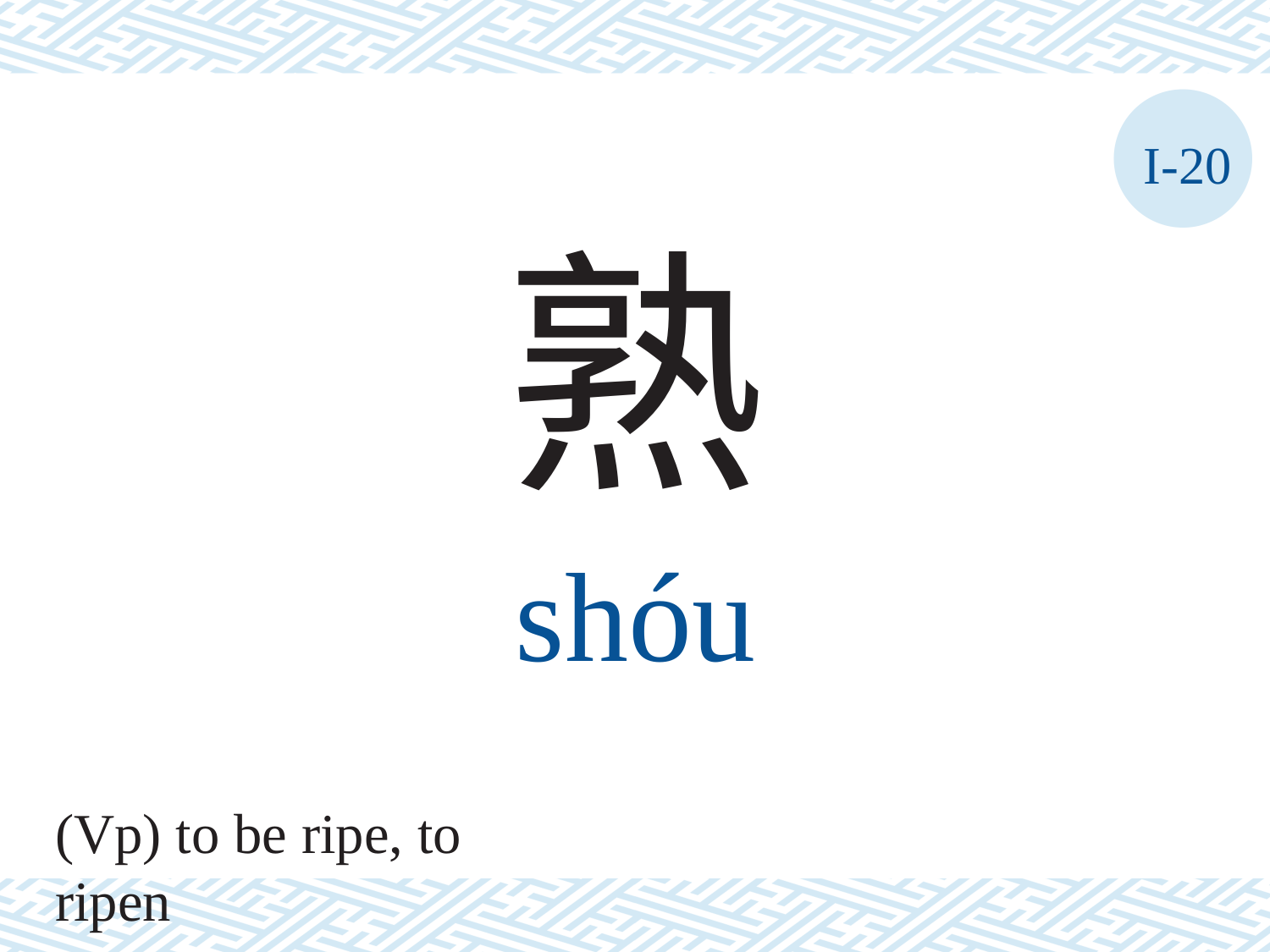

I-20
熟
shóu
(Vp) to be ripe, to ripen